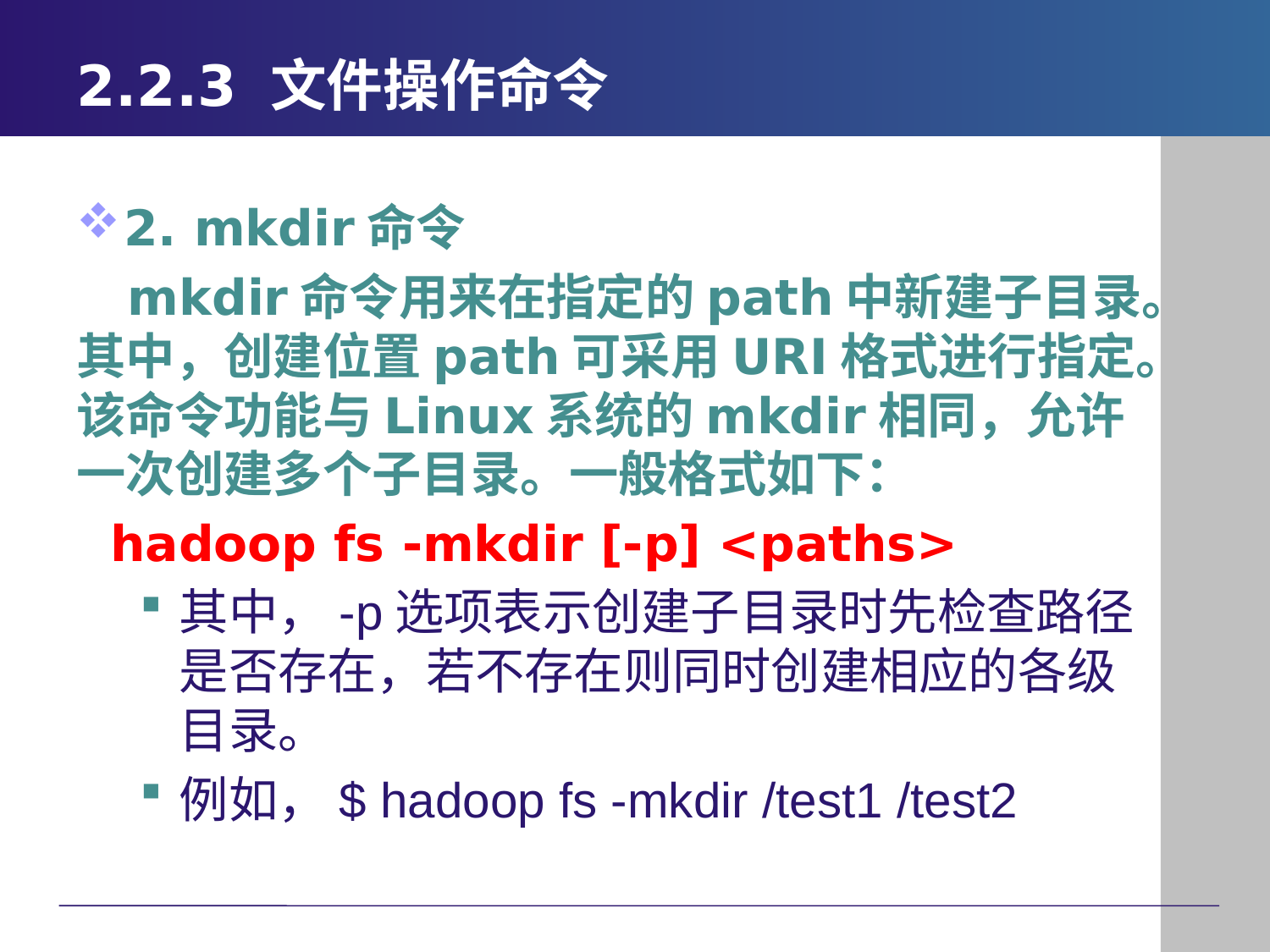

# 2.2.3 文件操作命令
2. mkdir命令
   mkdir命令用来在指定的path中新建子目录。其中，创建位置path可采用URI格式进行指定。该命令功能与Linux系统的mkdir相同，允许一次创建多个子目录。一般格式如下：
  hadoop fs -mkdir [-p] <paths>
其中，-p选项表示创建子目录时先检查路径是否存在，若不存在则同时创建相应的各级目录。
例如，$ hadoop fs -mkdir /test1 /test2